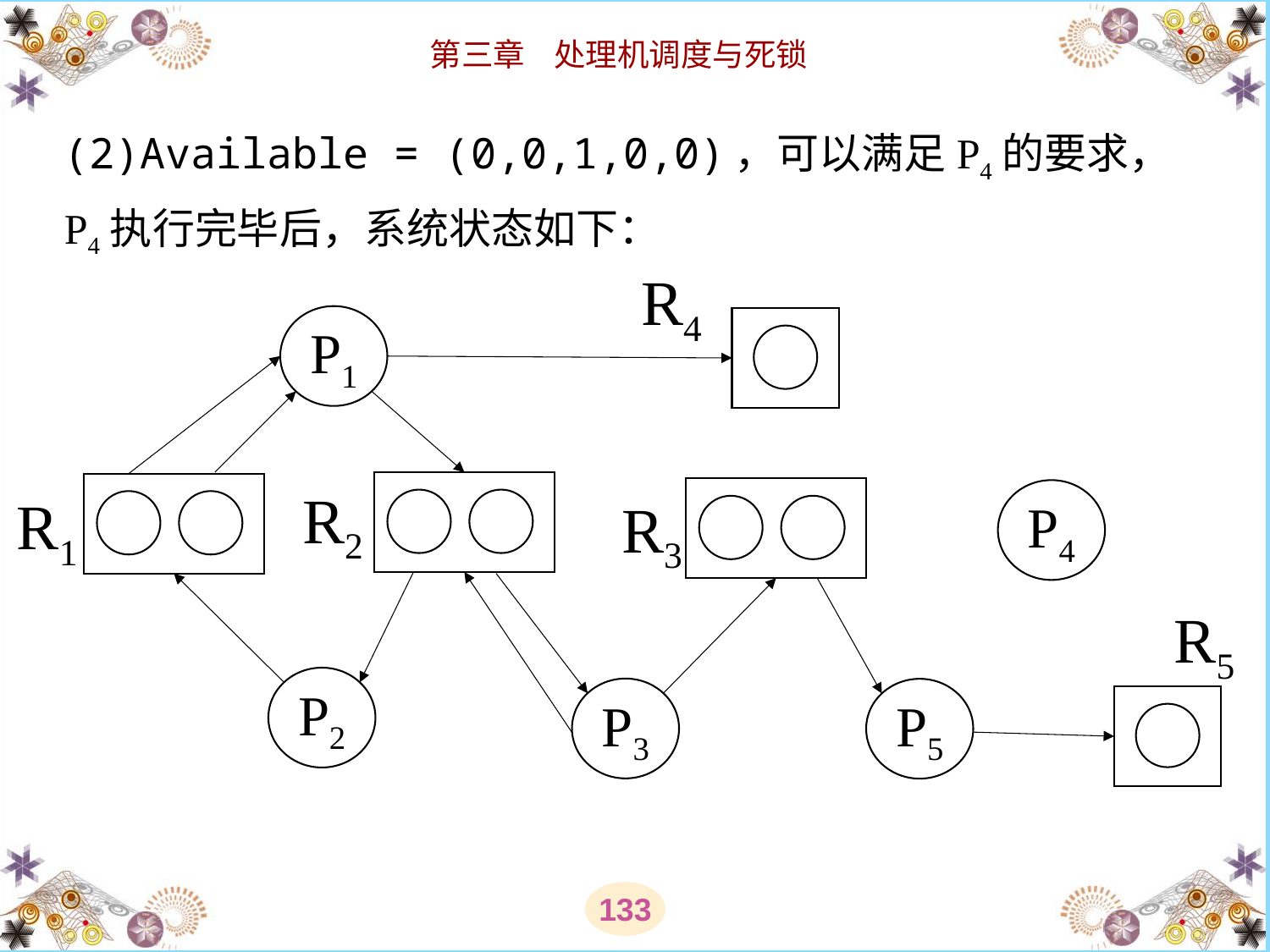

# (2)Available = (0,0,1,0,0)，可以满足P4的要求， P4执行完毕后，系统状态如下：
R4
P1

R2

R1
P4
R3

R5
P2
P3
P5